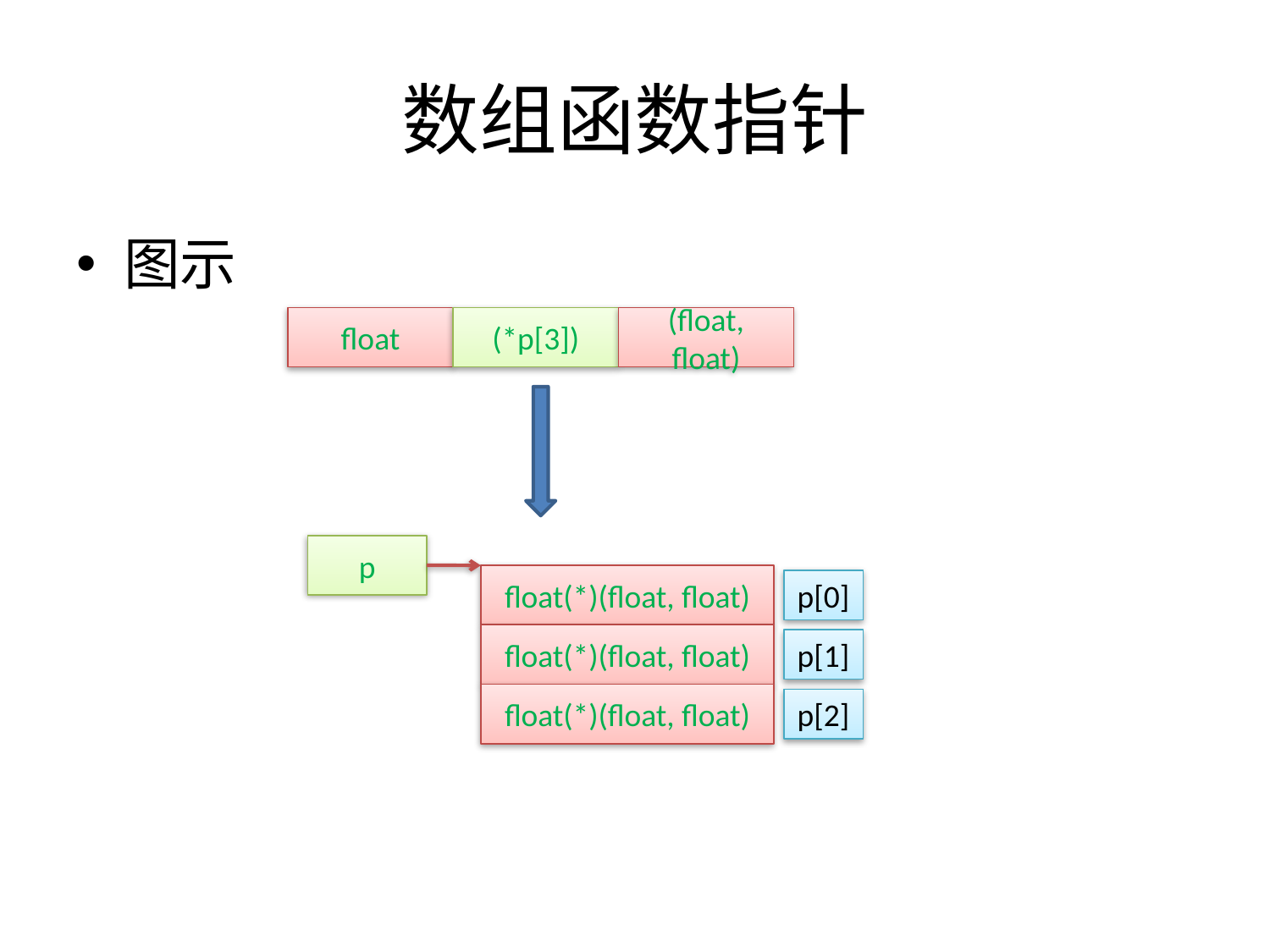

# 数组函数指针
图示
float
(*p[3])
(float, float)

p
float(*)(float, float)
p[0]
float(*)(float, float)
p[1]
float(*)(float, float)
p[2]